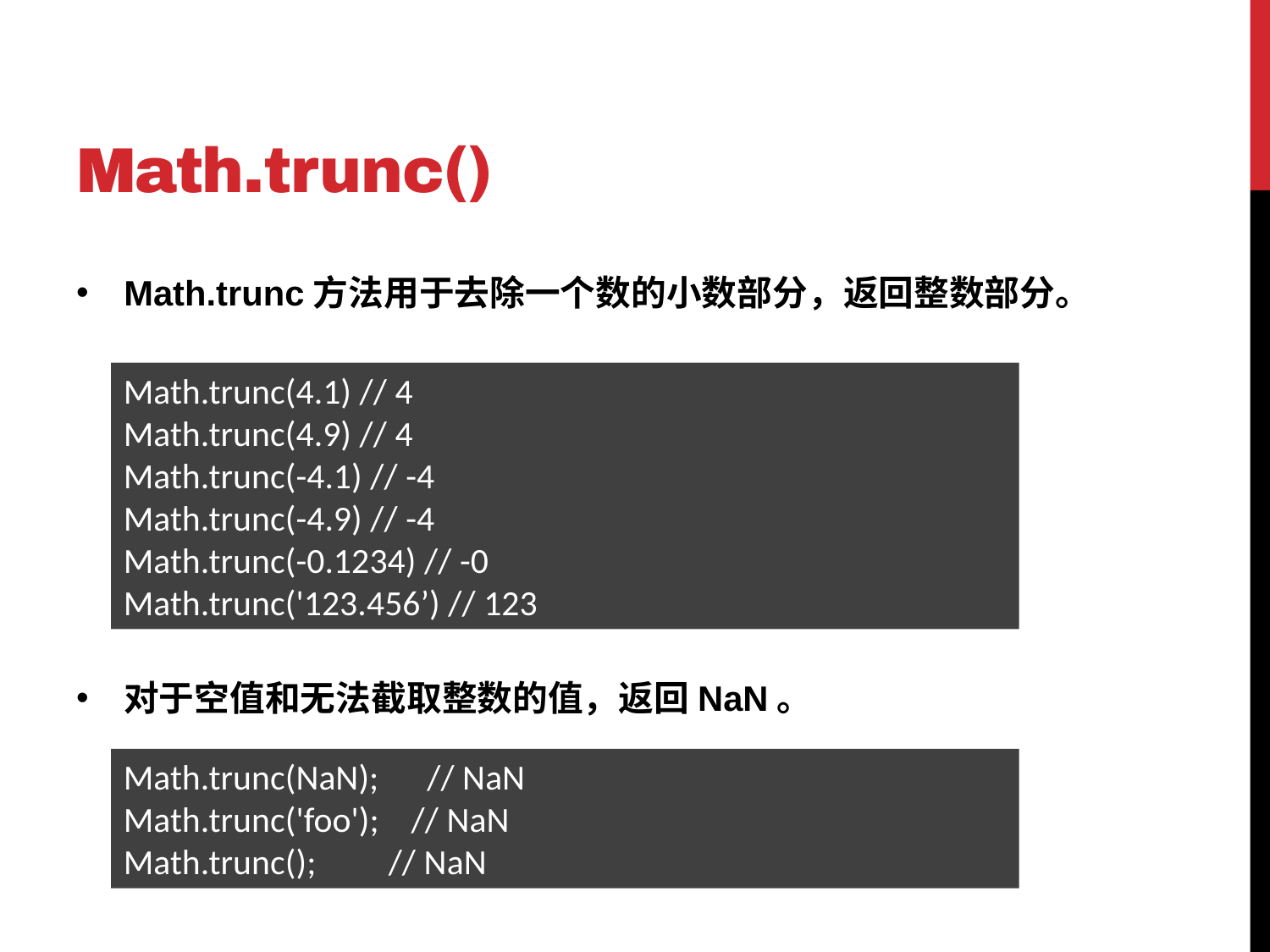

# Math.trunc()
Math.trunc方法用于去除一个数的小数部分，返回整数部分。

对于空值和无法截取整数的值，返回NaN。

Math.trunc(4.1) // 4
Math.trunc(4.9) // 4
Math.trunc(-4.1) // -4
Math.trunc(-4.9) // -4
Math.trunc(-0.1234) // -0
Math.trunc('123.456’) // 123
Math.trunc(NaN);      // NaN
Math.trunc('foo');    // NaN
Math.trunc();         // NaN